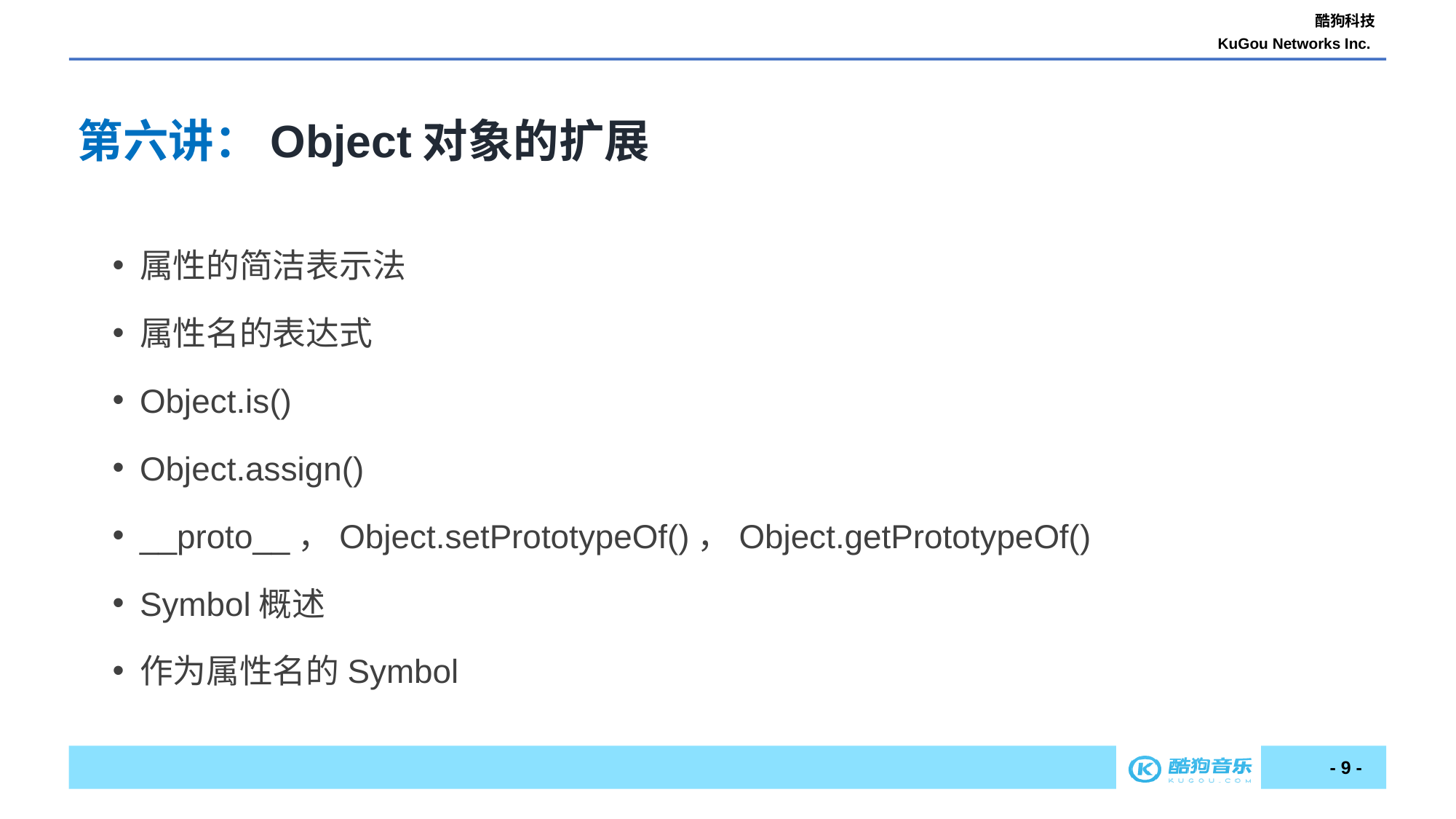

第六讲：Object对象的扩展
属性的简洁表示法
属性名的表达式
Object.is()
Object.assign()
__proto__，Object.setPrototypeOf()，Object.getPrototypeOf()
Symbol概述
作为属性名的Symbol